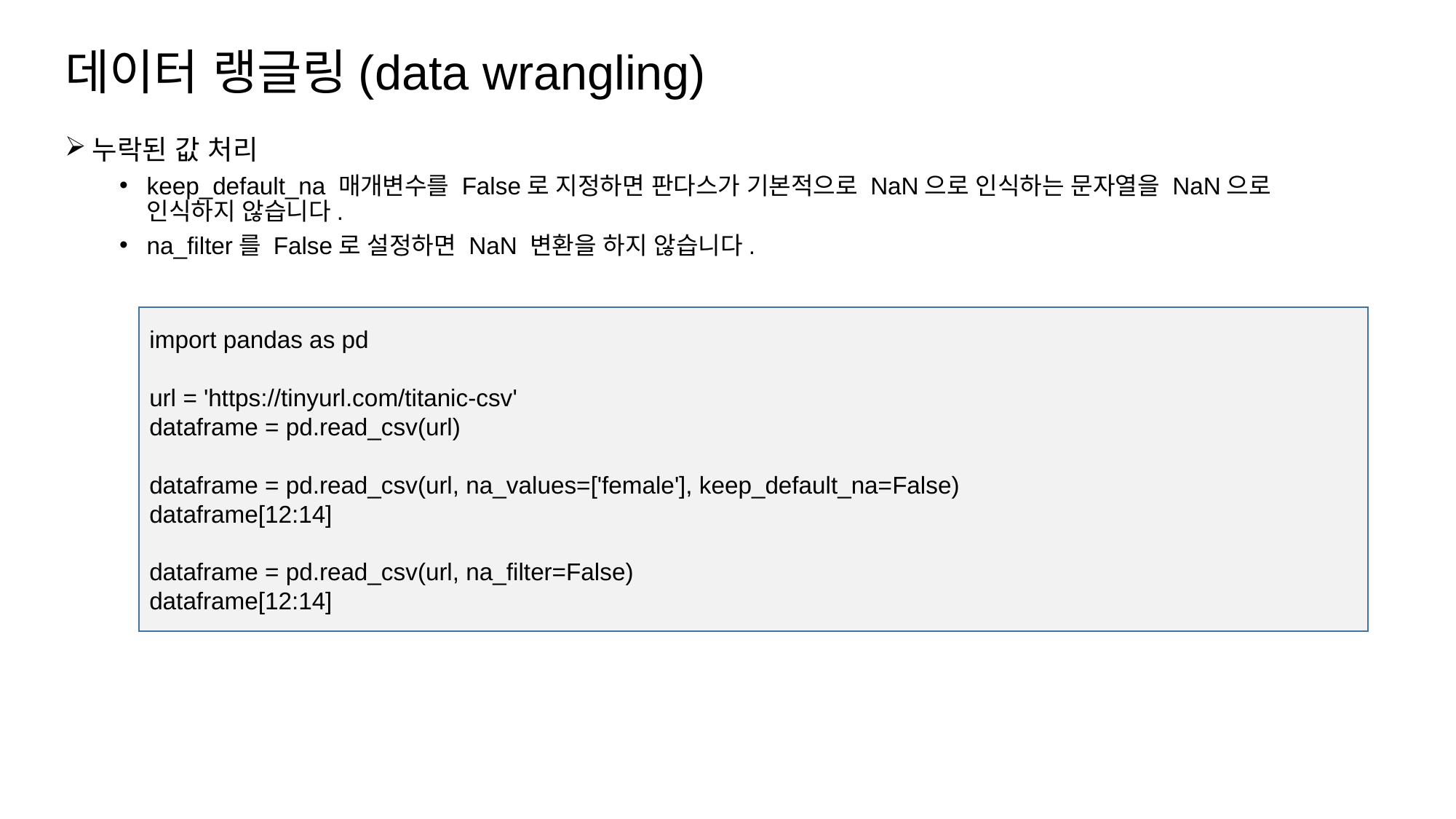

# 데이터 랭글링(data wrangling)
누락된 값 처리
keep_default_na 매개변수를 False로 지정하면 판다스가 기본적으로 NaN으로 인식하는 문자열을 NaN으로 인식하지 않습니다.
na_filter를 False로 설정하면 NaN 변환을 하지 않습니다.
import pandas as pd

url = 'https://tinyurl.com/titanic-csv'
dataframe = pd.read_csv(url)

dataframe = pd.read_csv(url, na_values=['female'], keep_default_na=False)
dataframe[12:14]

dataframe = pd.read_csv(url, na_filter=False)
dataframe[12:14]